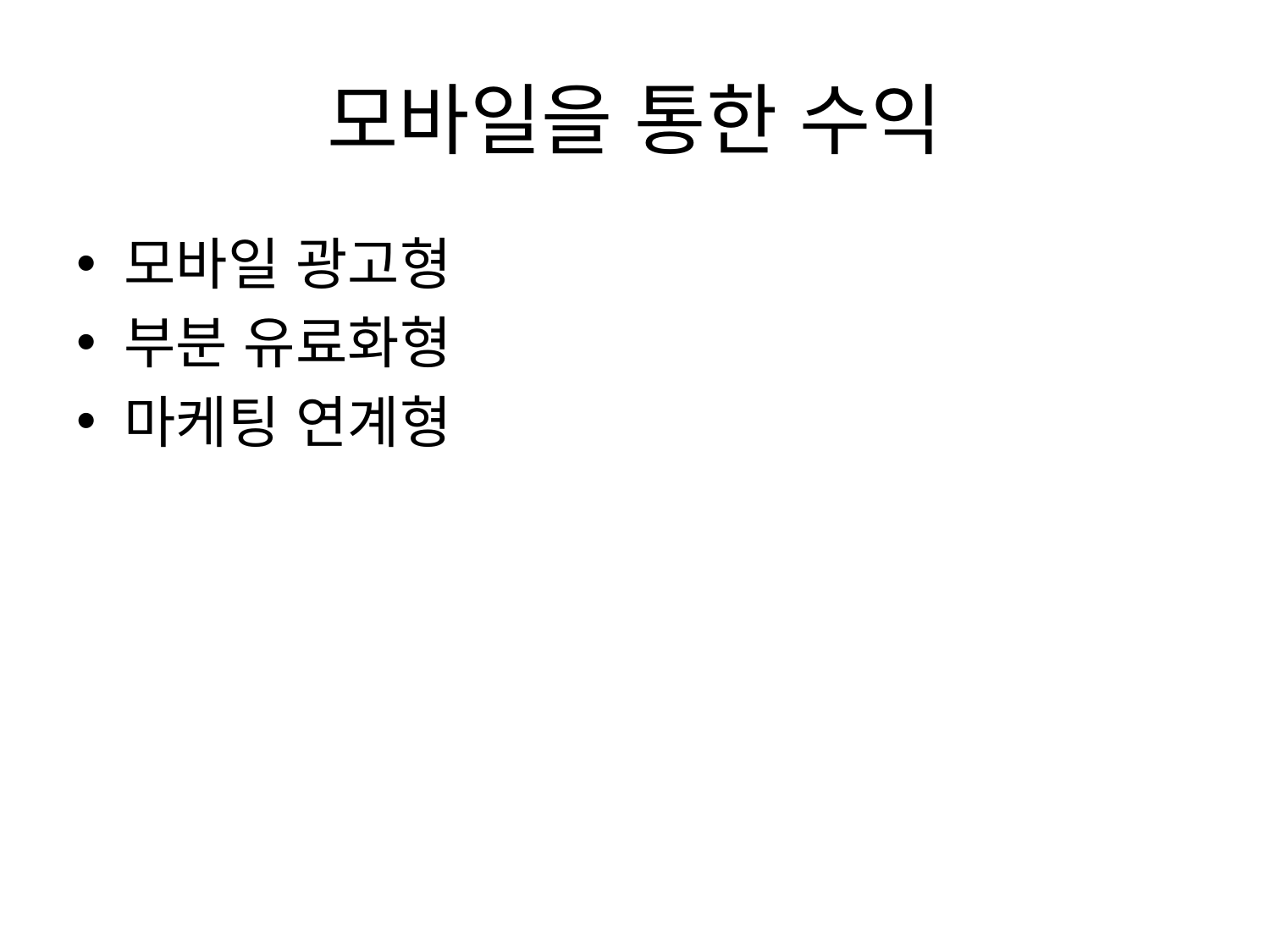

# 모바일을 통한 수익
모바일 광고형
부분 유료화형
마케팅 연계형